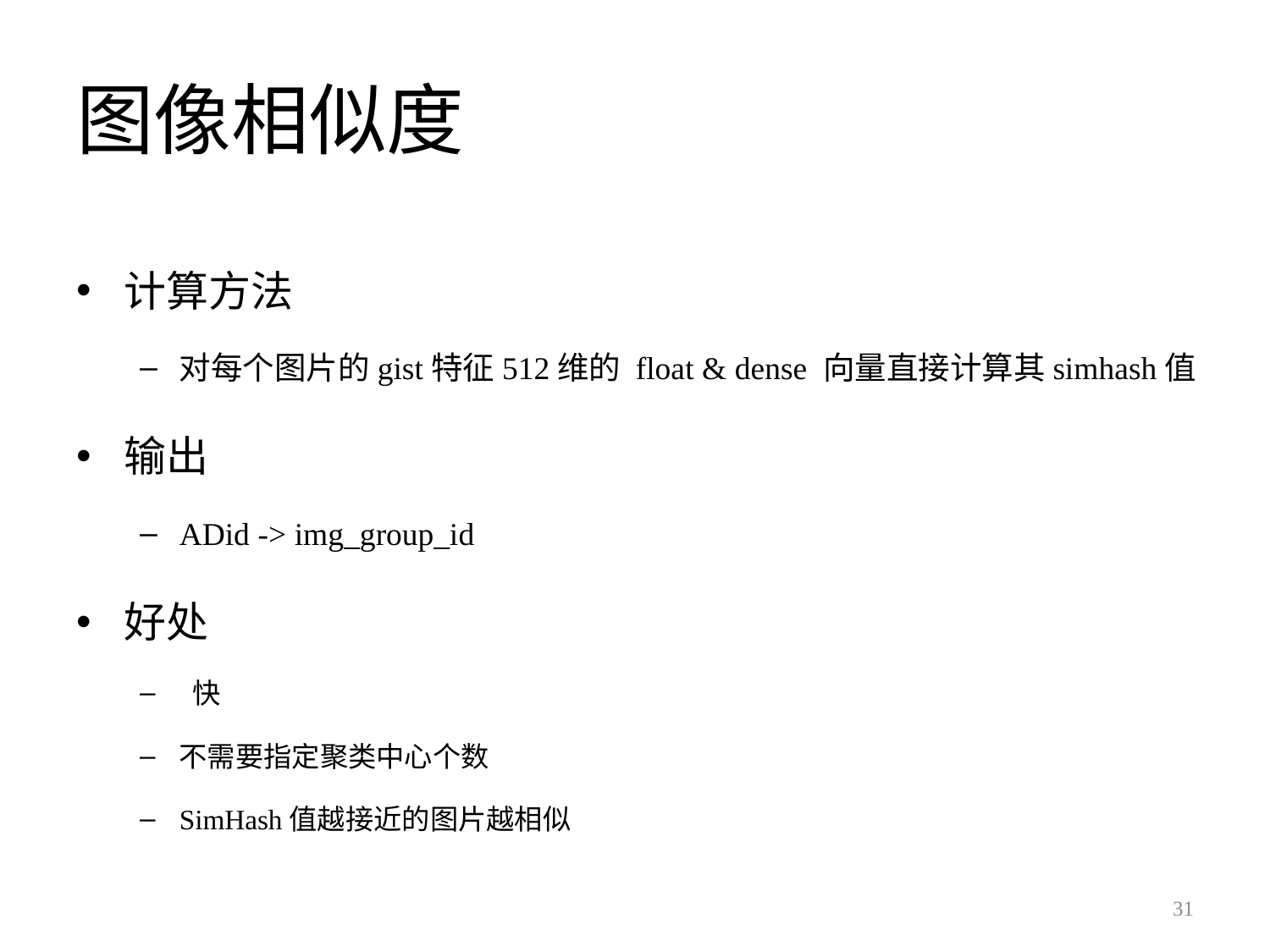

# 图像相似度
计算方法
对每个图片的gist特征512维的 float & dense 向量直接计算其simhash值
输出
ADid -> img_group_id
好处
 快
不需要指定聚类中心个数
SimHash值越接近的图片越相似
31